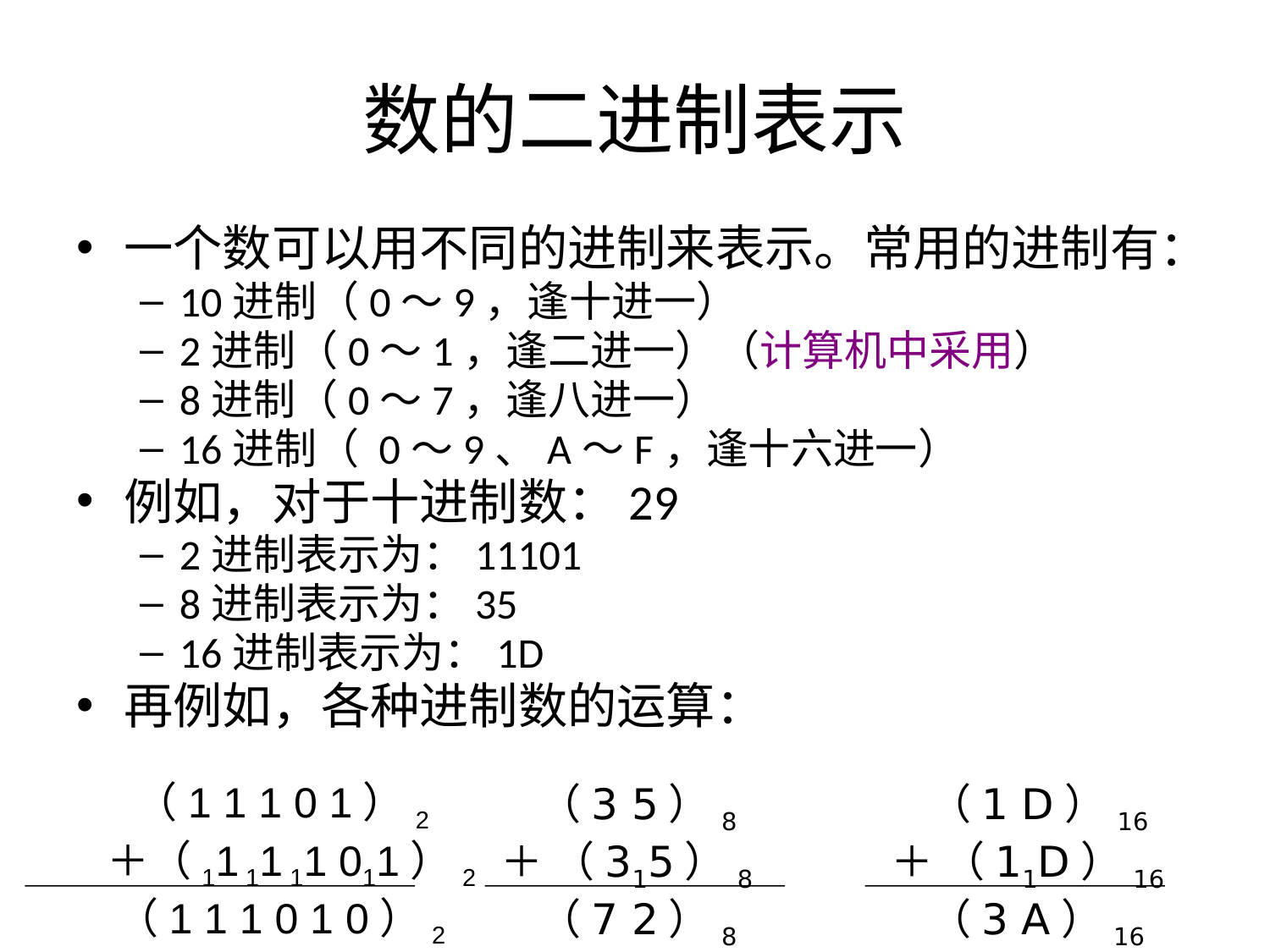

# 数的二进制表示
一个数可以用不同的进制来表示。常用的进制有：
10进制（0～9，逢十进一）
2进制（0～1，逢二进一）（计算机中采用）
8进制（0～7，逢八进一）
16进制（ 0～9、A～F，逢十六进一）
例如，对于十进制数：29
2进制表示为：11101
8进制表示为：35
16进制表示为：1D
再例如，各种进制数的运算：
    （1 1 1 0 1）2
 ＋（11 11 11 011）2
  （1 1 1 0 1 0）2
     （3 5）8
 ＋ （315）8
     （7 2）8
     （1 D）16
 ＋ （11D）16
     （3 A）16